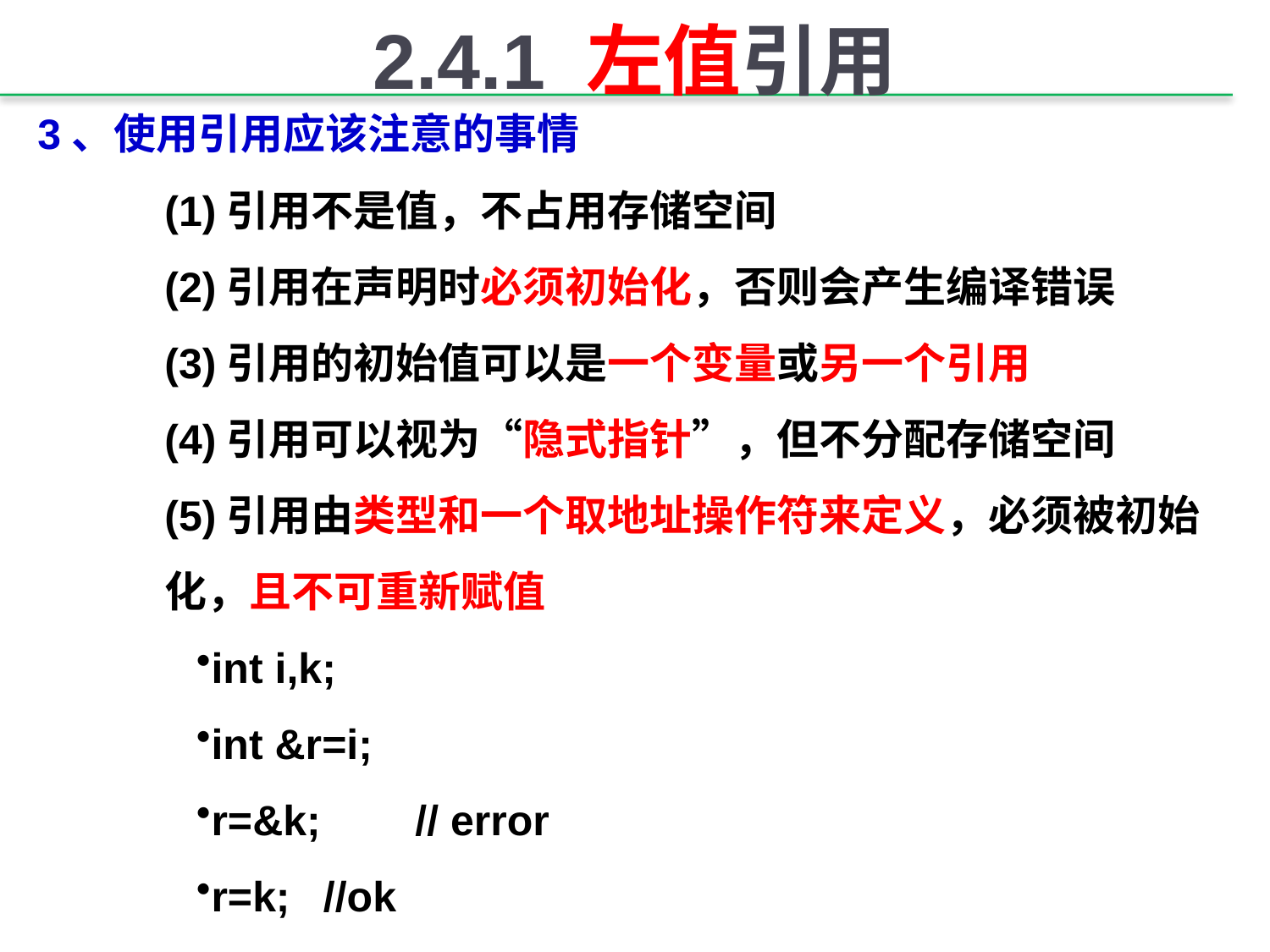

# 2.4.1 左值引用
3、使用引用应该注意的事情
(1)引用不是值，不占用存储空间
(2)引用在声明时必须初始化，否则会产生编译错误
(3)引用的初始值可以是一个变量或另一个引用
(4)引用可以视为“隐式指针”，但不分配存储空间
(5)引用由类型和一个取地址操作符来定义，必须被初始化，且不可重新赋值
int i,k;
int &r=i;
r=&k;        // error
r=k; 	//ok